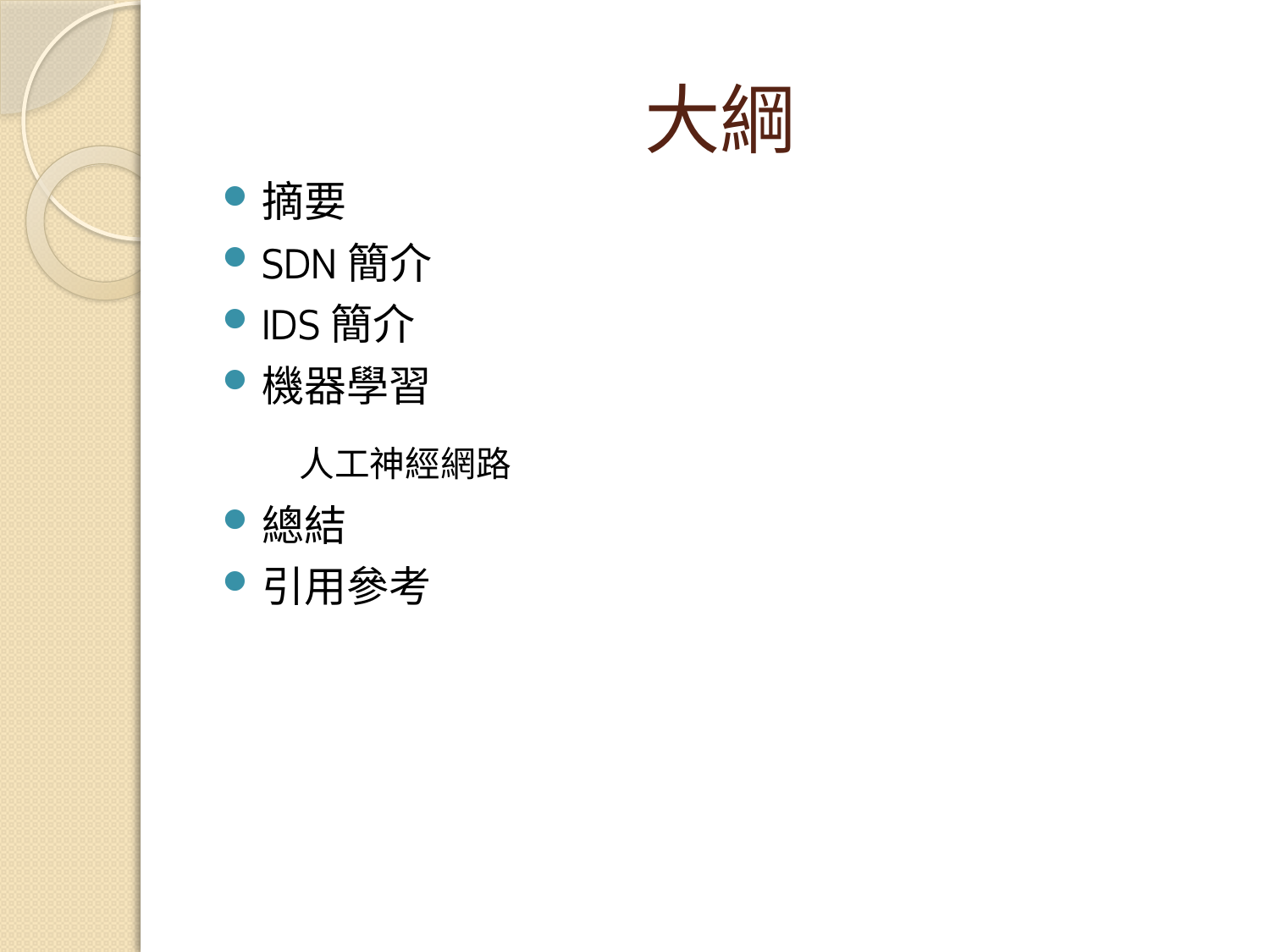

# 大綱
摘要
SDN簡介
IDS簡介
機器學習
     人工神經網路
總結
引用參考